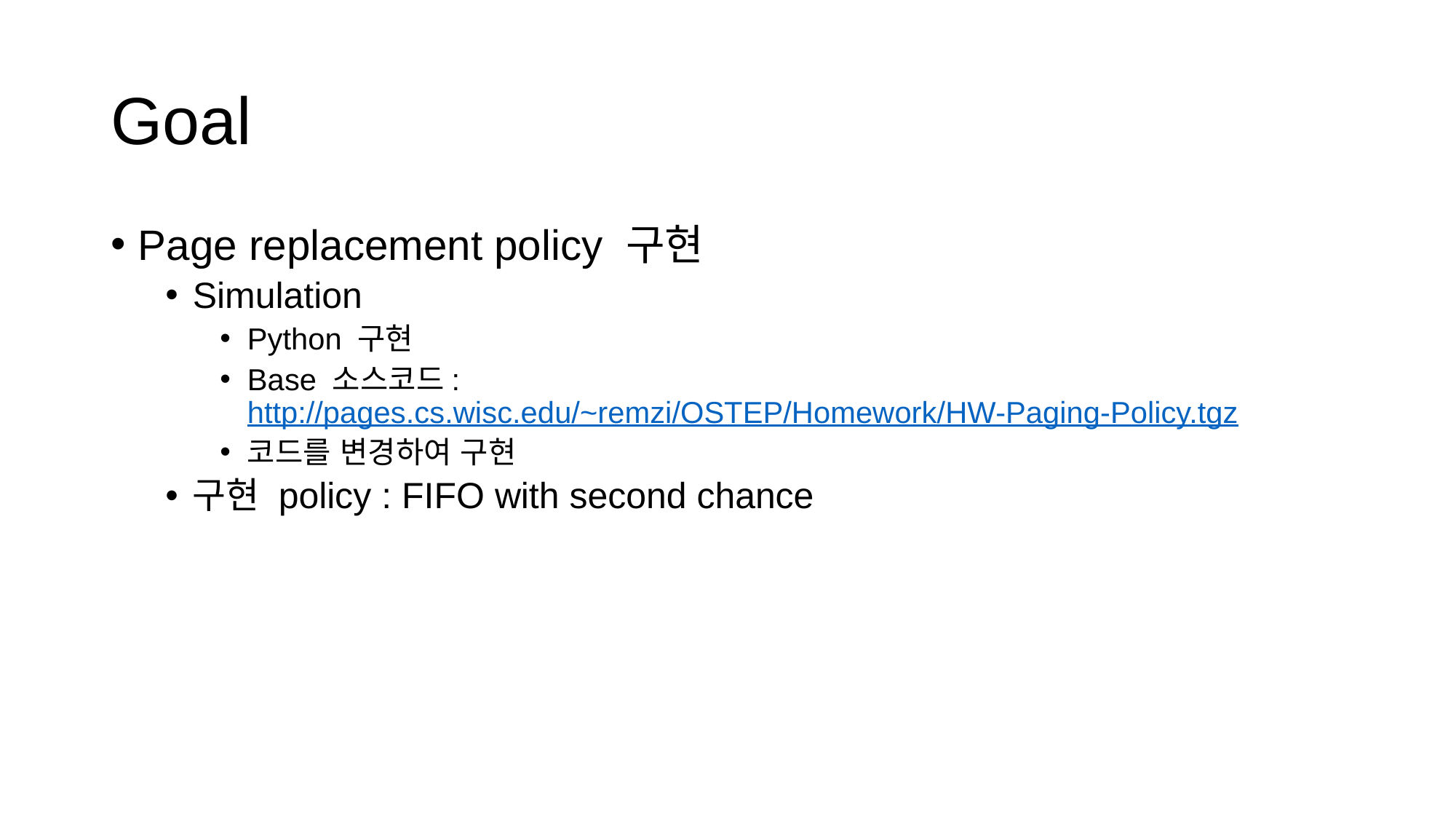

# Goal
Page replacement policy 구현
Simulation
Python 구현
Base 소스코드: http://pages.cs.wisc.edu/~remzi/OSTEP/Homework/HW-Paging-Policy.tgz
코드를 변경하여 구현
구현 policy : FIFO with second chance